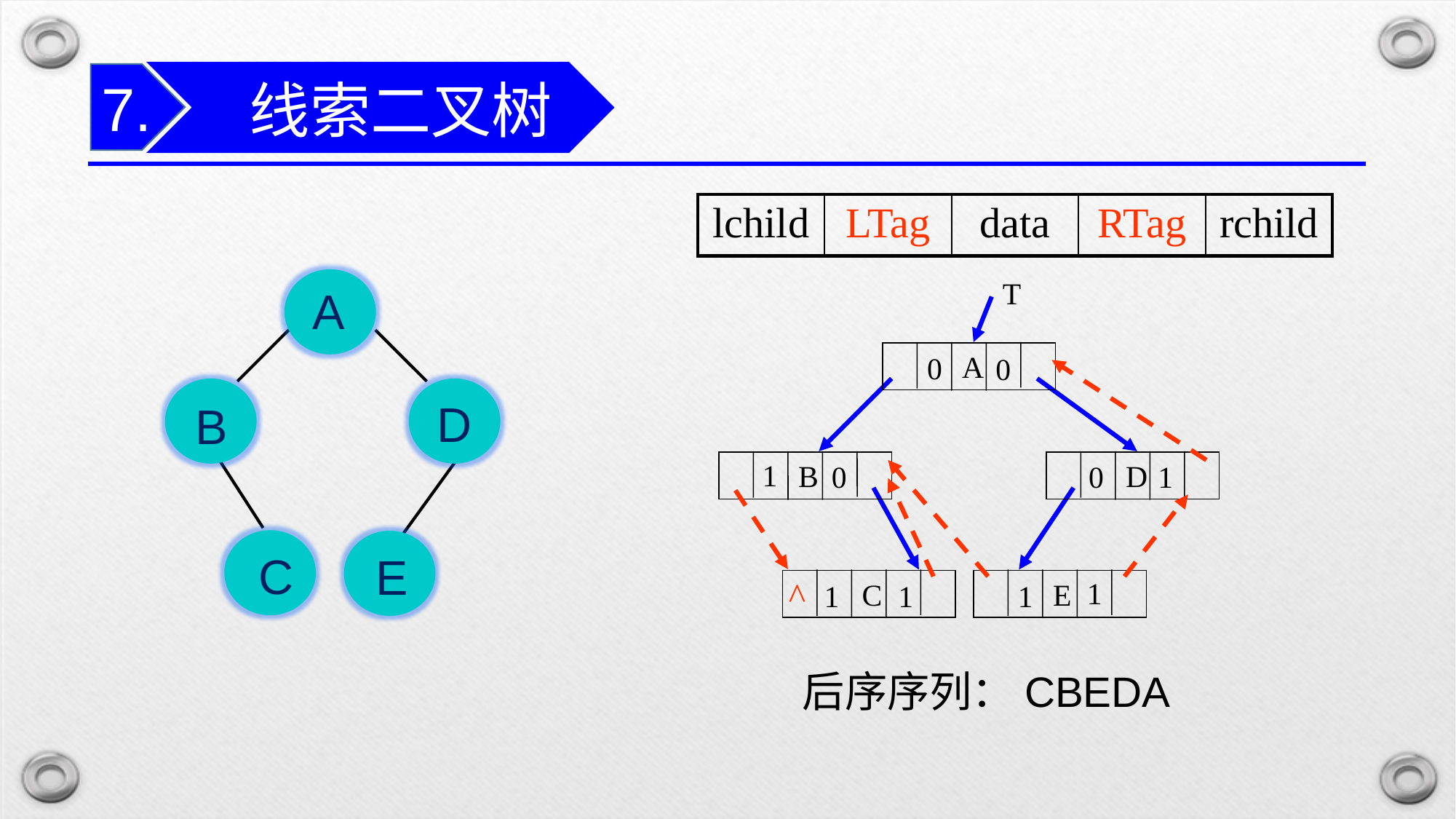

线索二叉树

7.
| lchild | LTag | data | RTag | rchild |
| --- | --- | --- | --- | --- |

A

B

D

C

E
T

         A

         B

         D

         C

         E

后序序列：CBEDA
0
0

1
0
1
0

^
1
1
1
1